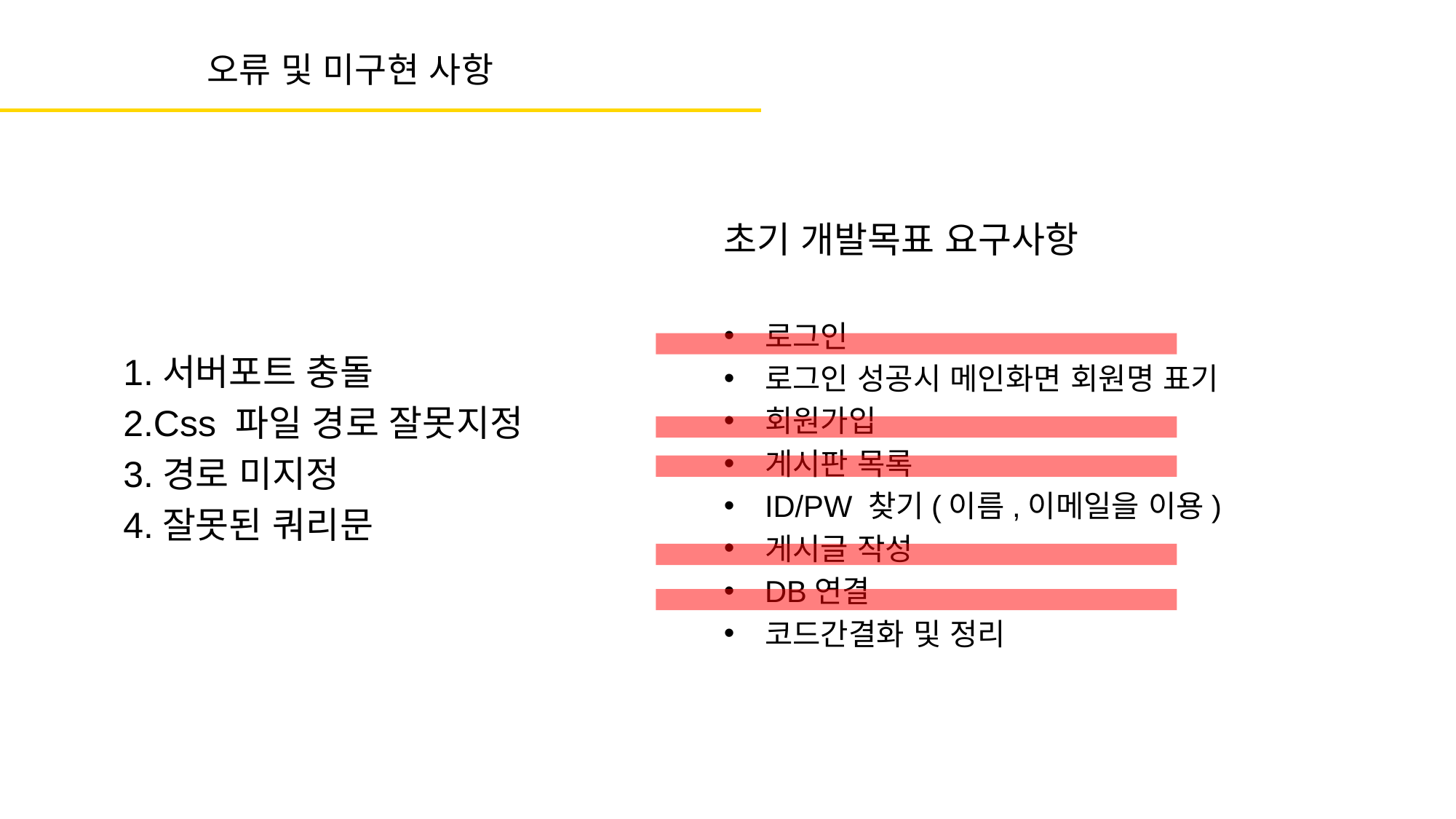

# 오류 및 미구현 사항
초기 개발목표 요구사항

로그인
로그인 성공시 메인화면 회원명 표기
회원가입
게시판 목록
ID/PW 찾기(이름,이메일을 이용)
게시글 작성
DB연결
코드간결화 및 정리

1.서버포트 충돌
2.Css 파일 경로 잘못지정
3.경로 미지정
4.잘못된 쿼리문